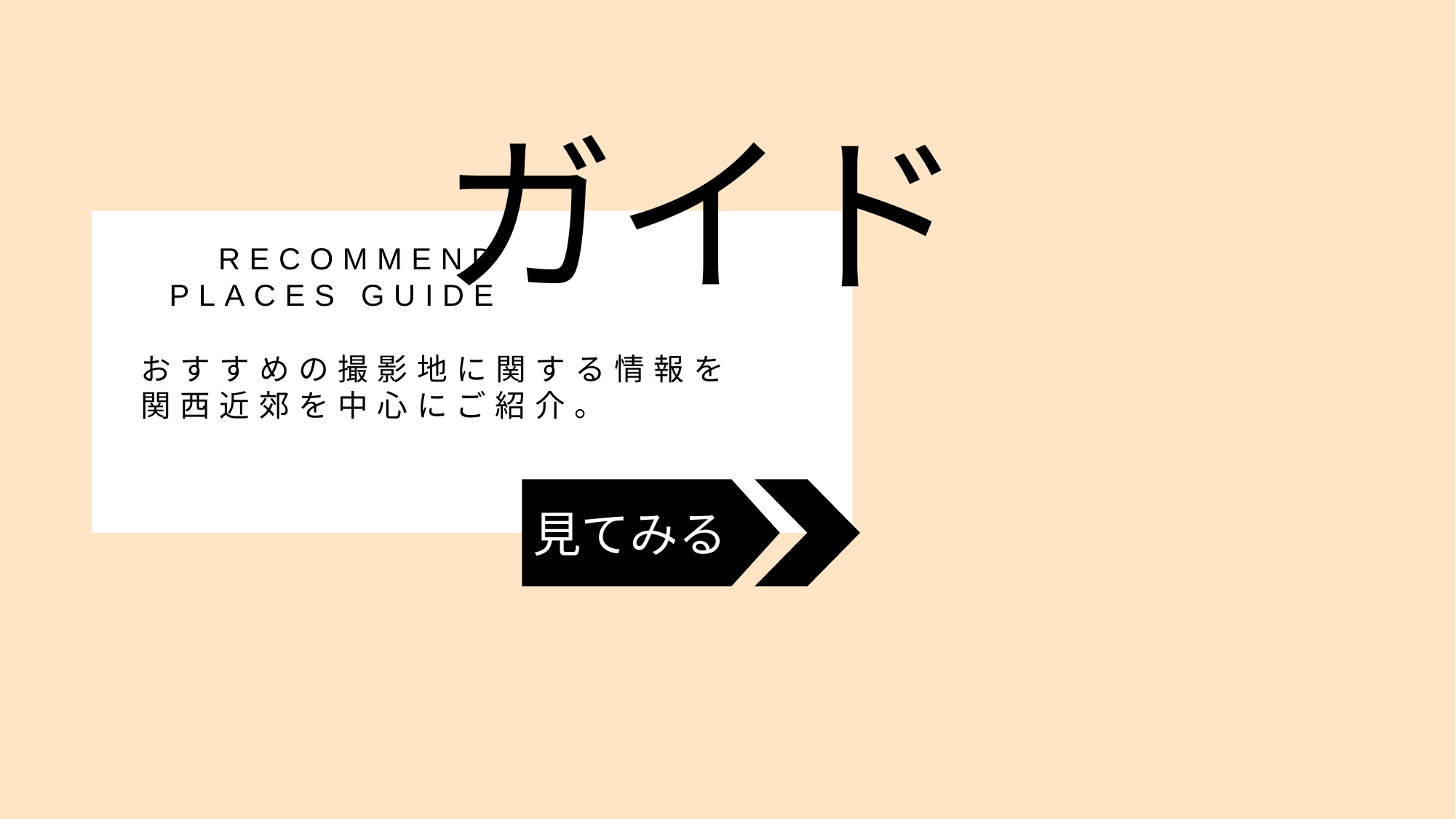

ガイド

RECOMMEND
PLACES GUIDE
おすすめの撮影地に関する情報を
関西近郊を中心にご紹介。

見てみる